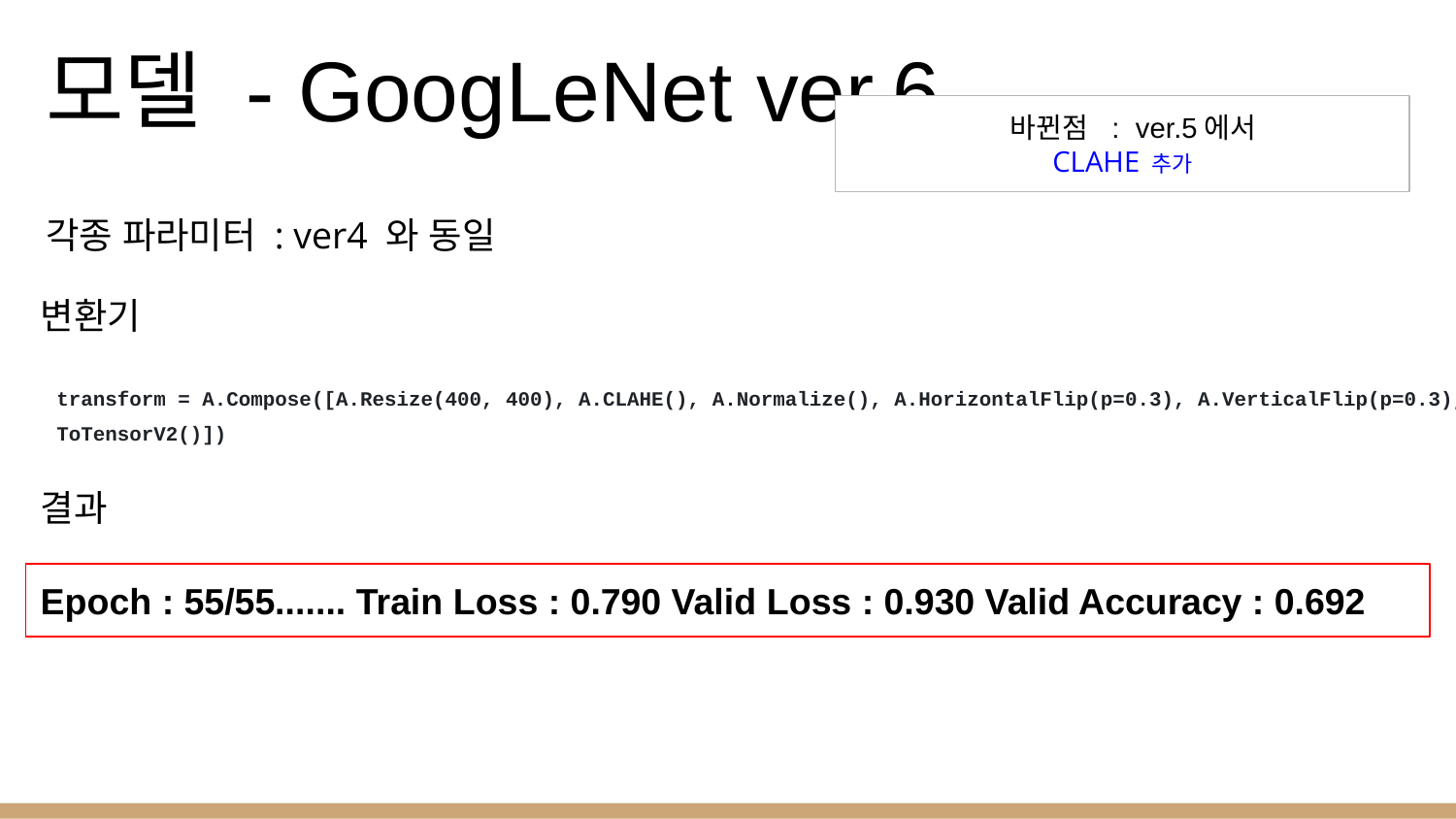

# 모델 - GoogLeNet ver.6
 바뀐점  :  ver.5에서
CLAHE 추가
각종 파라미터 : ver4 와 동일
변환기
transform = A.Compose([A.Resize(400, 400), A.CLAHE(), A.Normalize(), A.HorizontalFlip(p=0.3), A.VerticalFlip(p=0.3), ToTensorV2()])

결과
Epoch : 55/55....... Train Loss : 0.790 Valid Loss : 0.930 Valid Accuracy : 0.692